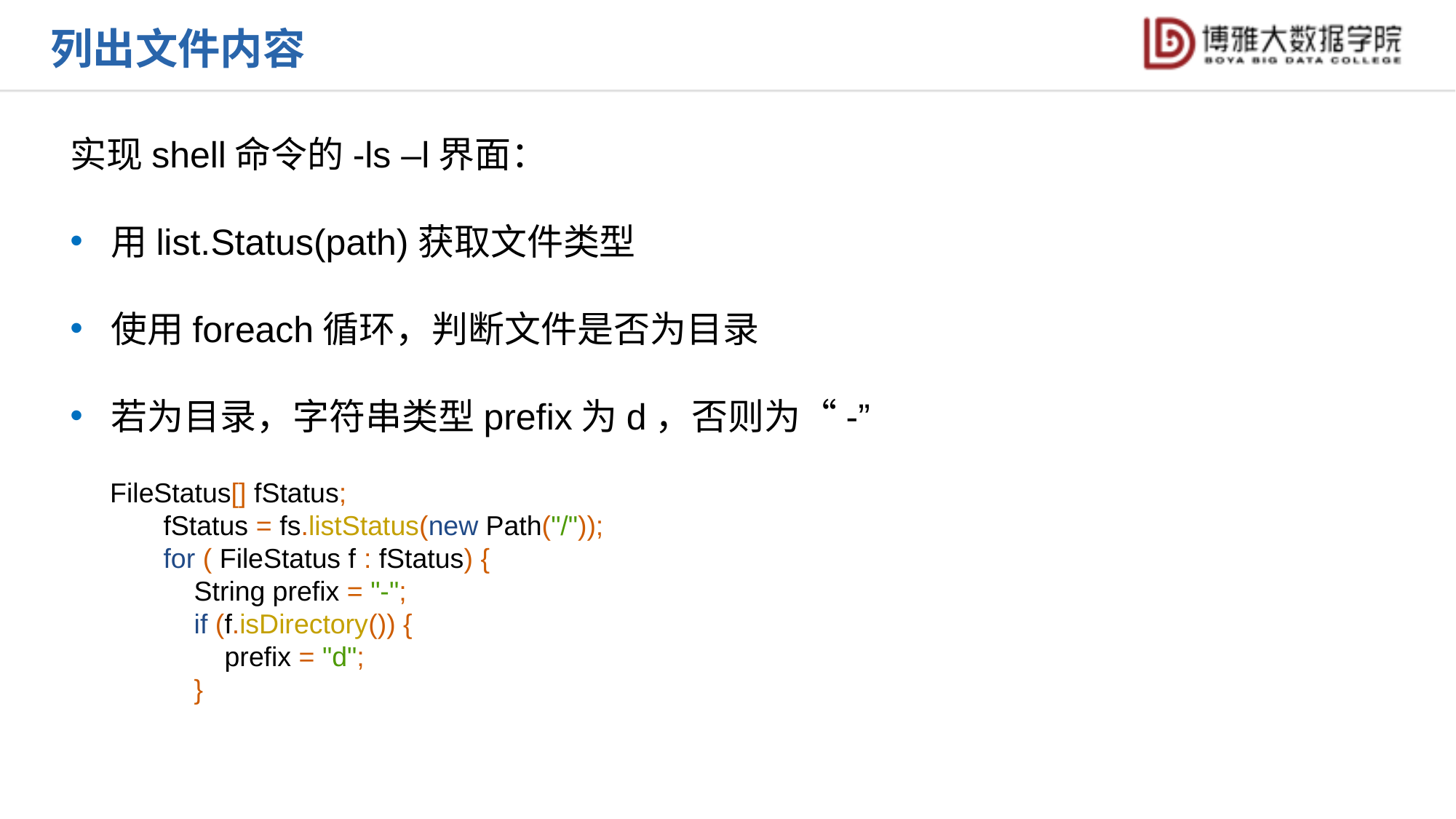

列出文件内容

实现shell命令的-ls –l界面：

用list.Status(path)获取文件类型

使用foreach循环，判断文件是否为目录

若为目录，字符串类型prefix为d，否则为“-”

 FileStatus[] fStatus;
        fStatus = fs.listStatus(new Path("/"));
        for ( FileStatus f : fStatus) {
            String prefix = "-";
            if (f.isDirectory()) {
                prefix = "d";
            }